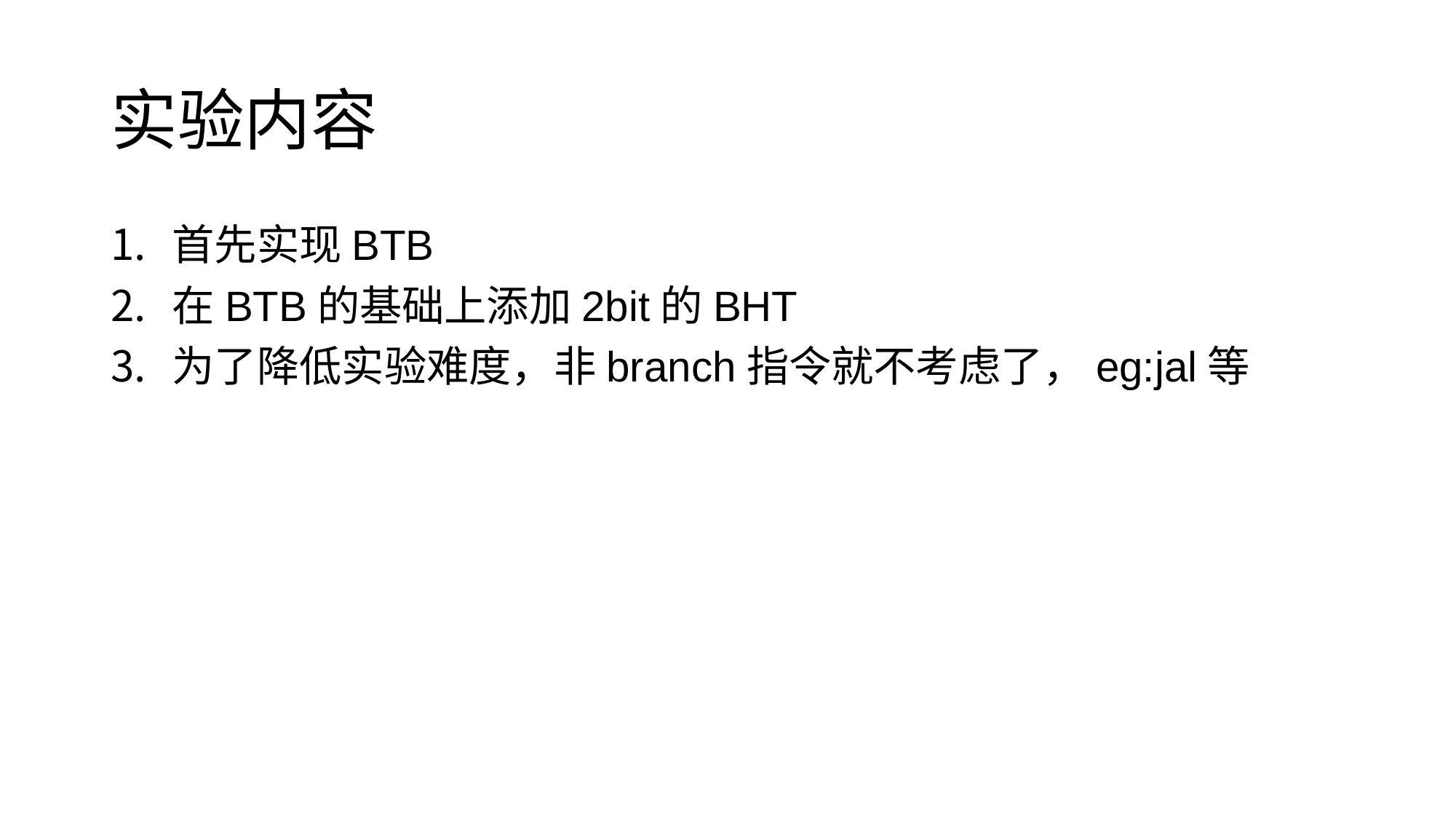

# 实验内容
首先实现BTB
在BTB的基础上添加2bit的BHT
为了降低实验难度，非branch指令就不考虑了，eg:jal等